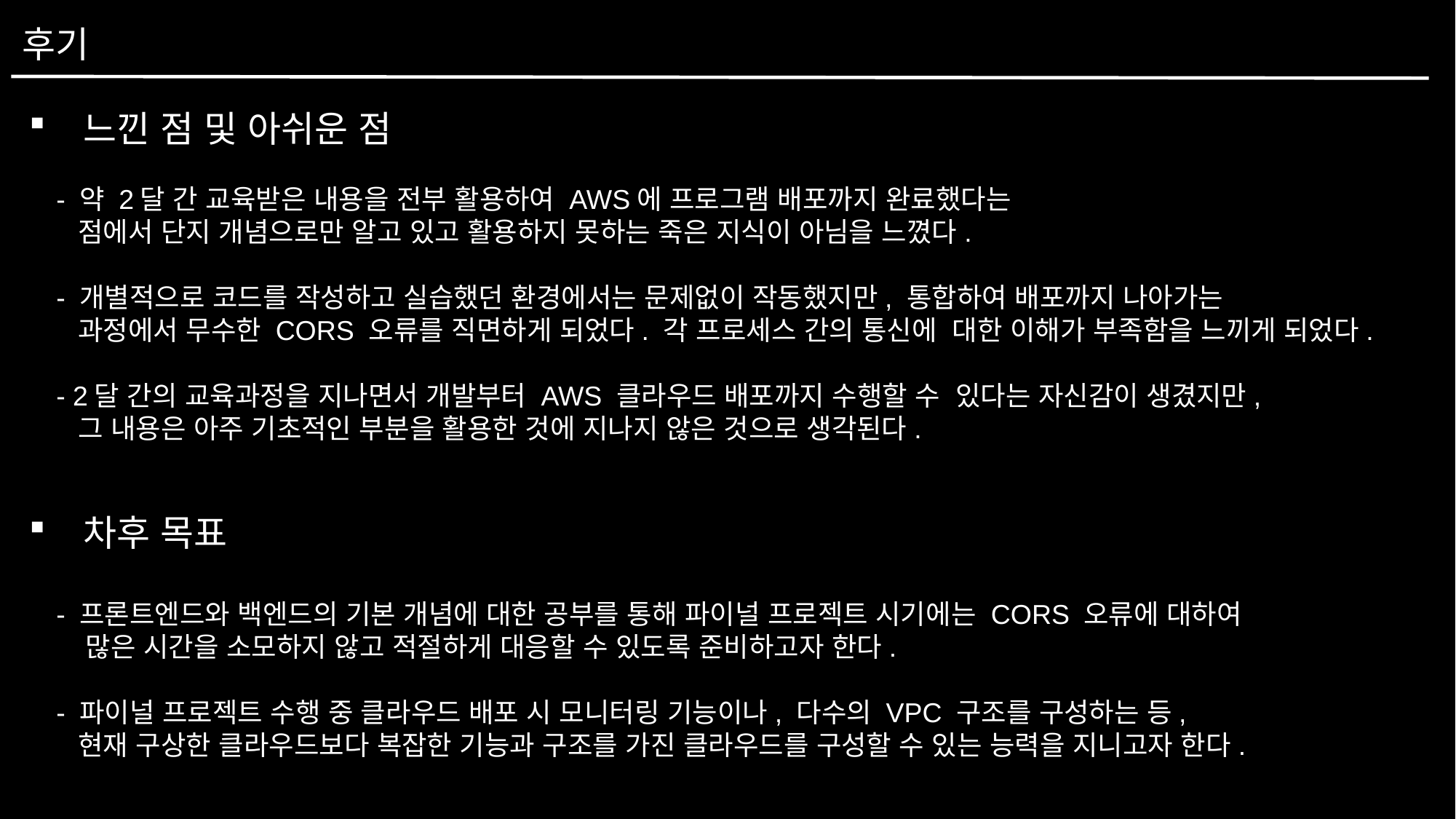

후기
느낀 점 및 아쉬운 점

 - 약 2달 간 교육받은 내용을 전부 활용하여 AWS에 프로그램 배포까지 완료했다는
   점에서 단지 개념으로만 알고 있고 활용하지 못하는 죽은 지식이 아님을 느꼈다.

 - 개별적으로 코드를 작성하고 실습했던 환경에서는 문제없이 작동했지만, 통합하여 배포까지 나아가는
   과정에서 무수한 CORS 오류를 직면하게 되었다. 각 프로세스 간의 통신에  대한 이해가 부족함을 느끼게 되었다.

 - 2달 간의 교육과정을 지나면서 개발부터 AWS 클라우드 배포까지 수행할 수  있다는 자신감이 생겼지만,
   그 내용은 아주 기초적인 부분을 활용한 것에 지나지 않은 것으로 생각된다.

차후 목표

 - 프론트엔드와 백엔드의 기본 개념에 대한 공부를 통해 파이널 프로젝트 시기에는 CORS 오류에 대하여
    많은 시간을 소모하지 않고 적절하게 대응할 수 있도록 준비하고자 한다.

 - 파이널 프로젝트 수행 중 클라우드 배포 시 모니터링 기능이나, 다수의 VPC 구조를 구성하는 등,
   현재 구상한 클라우드보다 복잡한 기능과 구조를 가진 클라우드를 구성할 수 있는 능력을 지니고자 한다.